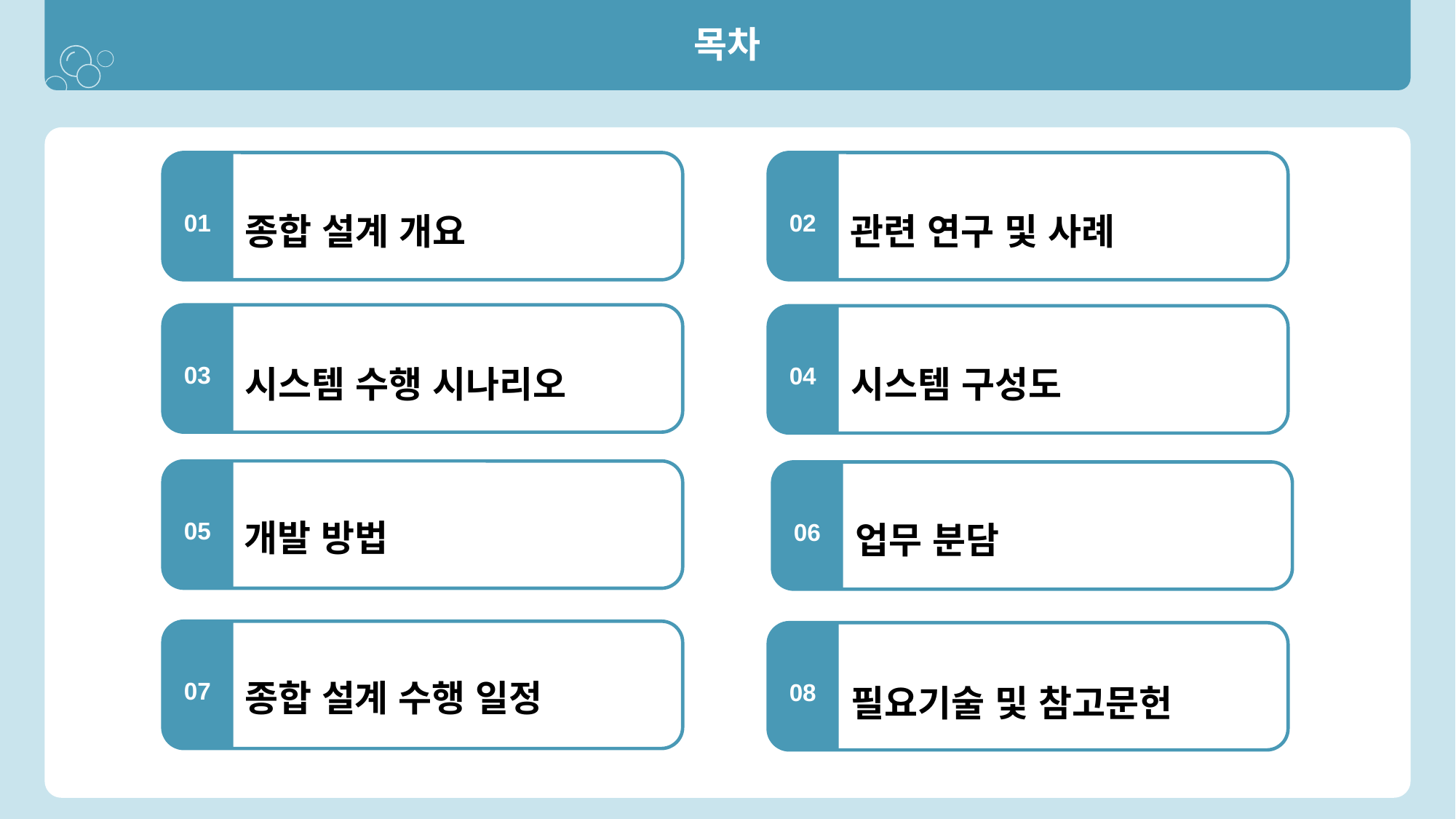

목차

종합 설계 개요
관련 연구 및 사례
01
02

시스템 구성도
시스템 수행 시나리오

03
04

개발 방법

업무 분담

05
06

종합 설계 수행 일정

필요기술 및 참고문헌
07
08